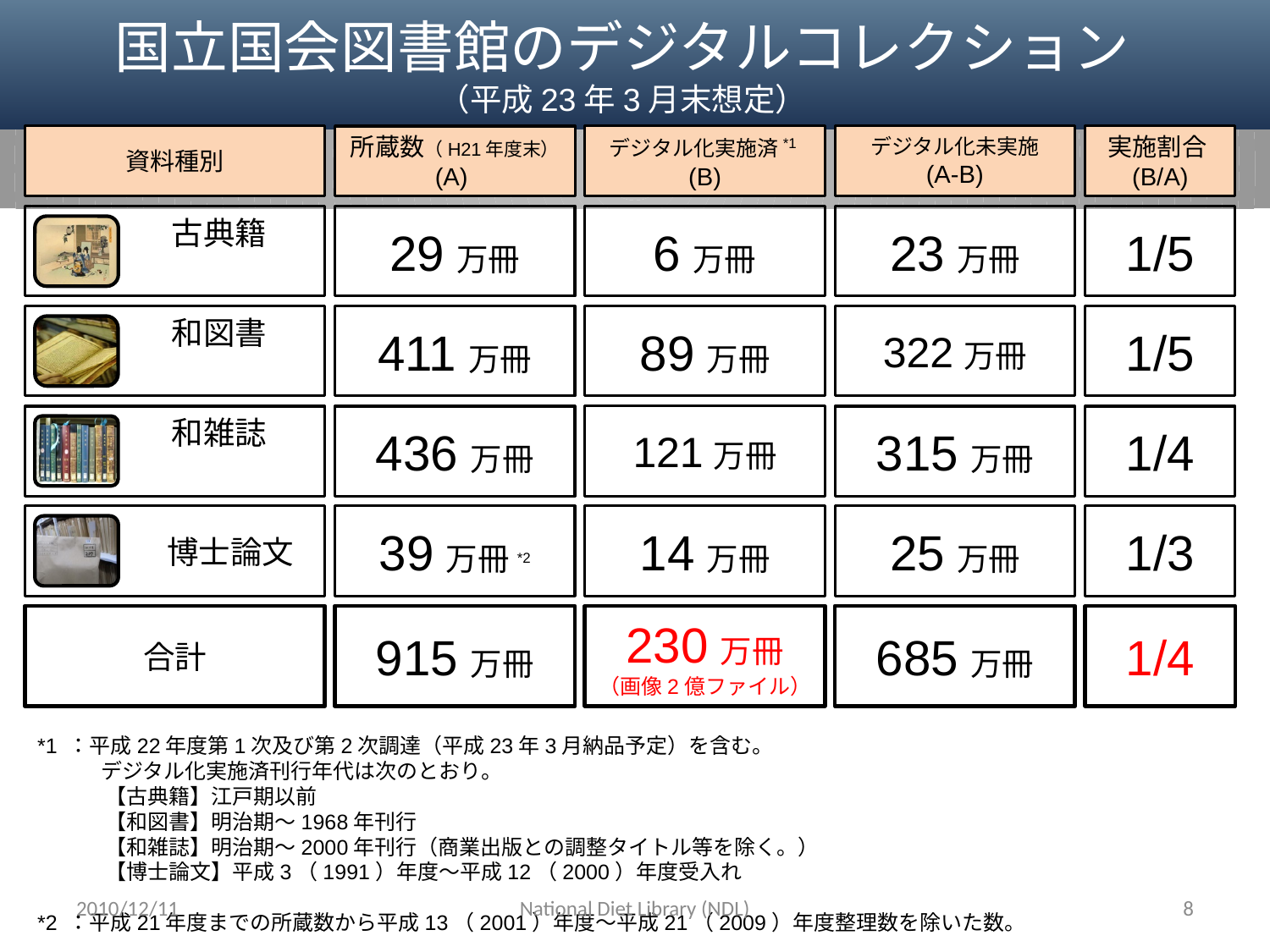

# 国立国会図書館のデジタルコレクション （平成23年3月末想定）
資料種別
デジタル化実施済*1
(B)
デジタル化未実施
(A-B)
実施割合(B/A)
所蔵数（H21年度末）
(A)
　　　　 古典籍
29万冊
6万冊
23万冊
1/5

　　　　 和図書
411万冊
89万冊
322万冊
1/5

121万冊
　　　　 和雑誌
436万冊
315万冊
1/4

　　　　　 博士論文
39万冊*2
14万冊
25万冊
1/3

合計
915万冊
230万冊
（画像2億ファイル）
685万冊
1/4
*1 ：平成22年度第1次及び第2次調達（平成23年3月納品予定）を含む。
　　　デジタル化実施済刊行年代は次のとおり。
　　　 【古典籍】江戸期以前
　　　 【和図書】明治期～1968年刊行
　　　 【和雑誌】明治期～2000年刊行（商業出版との調整タイトル等を除く。）
　　　 【博士論文】平成3（1991）年度～平成12（2000）年度受入れ

*2 ：平成21年度までの所蔵数から平成13（2001）年度～平成21（2009）年度整理数を除いた数。
2010/12/11
National Diet Library (NDL)
8